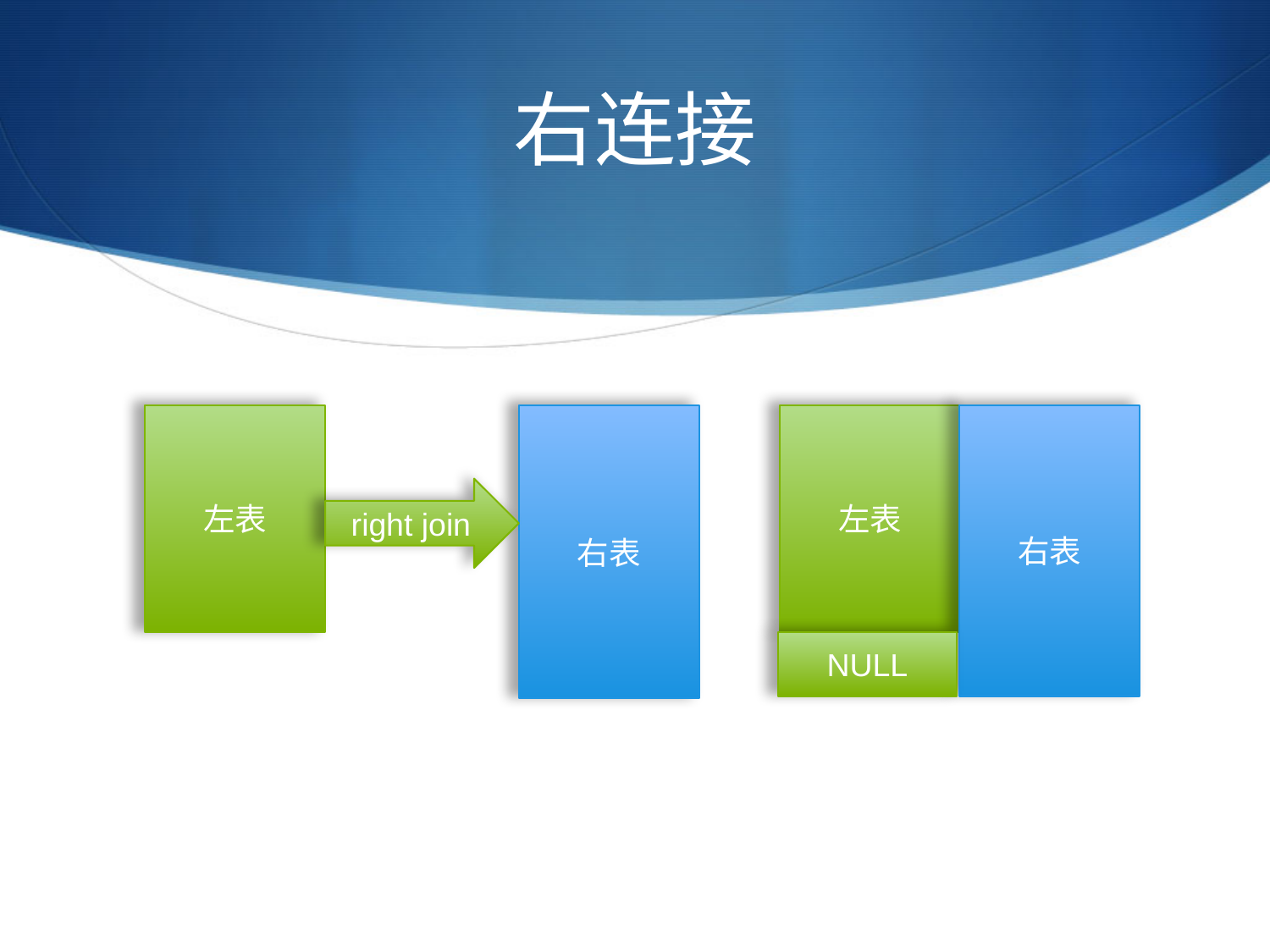

# 右连接
左表
右表
左表
右表
right join
NULL